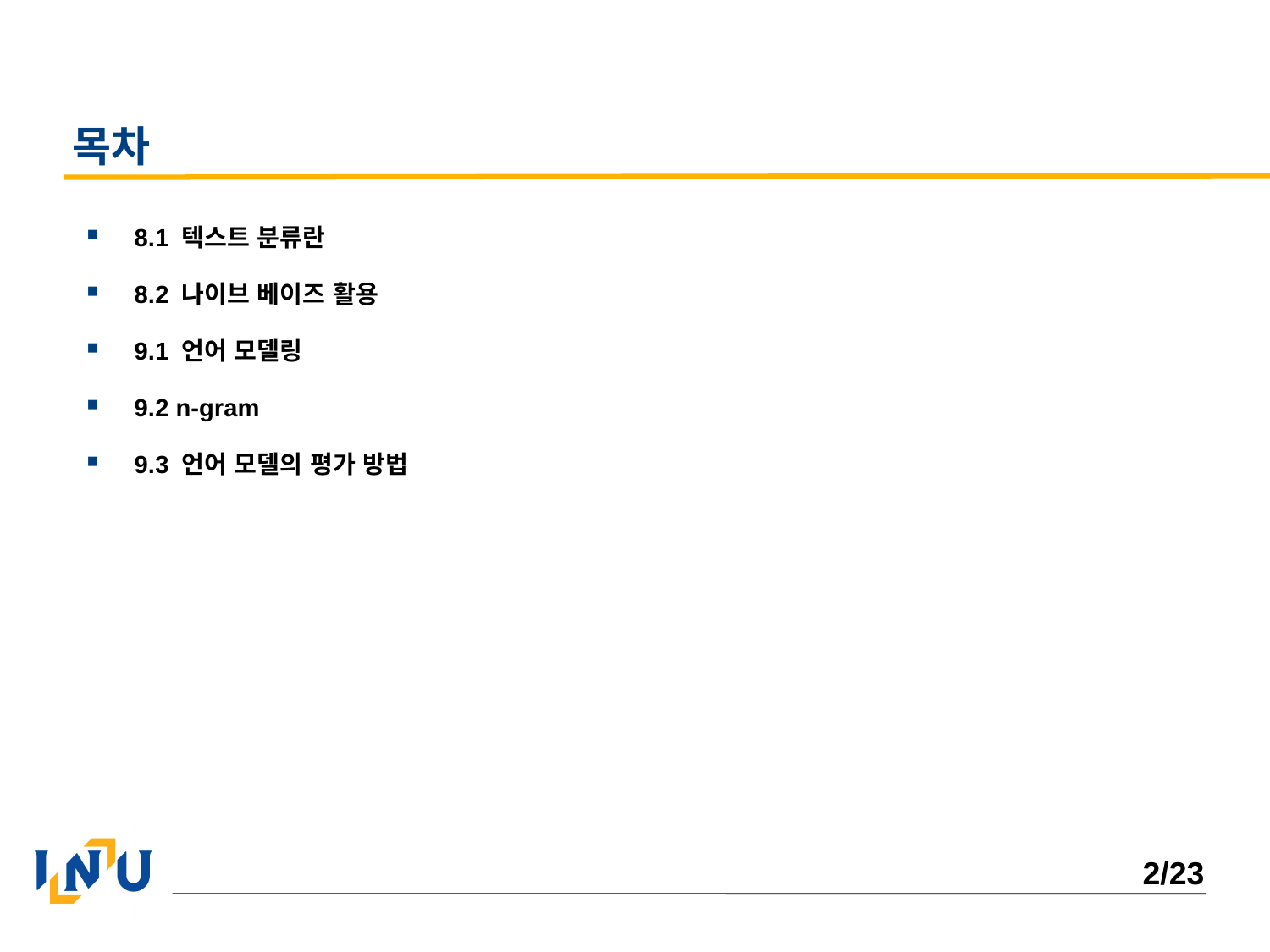

# 목차
8.1 텍스트 분류란
8.2 나이브 베이즈 활용
9.1 언어 모델링
9.2 n-gram
9.3 언어 모델의 평가 방법